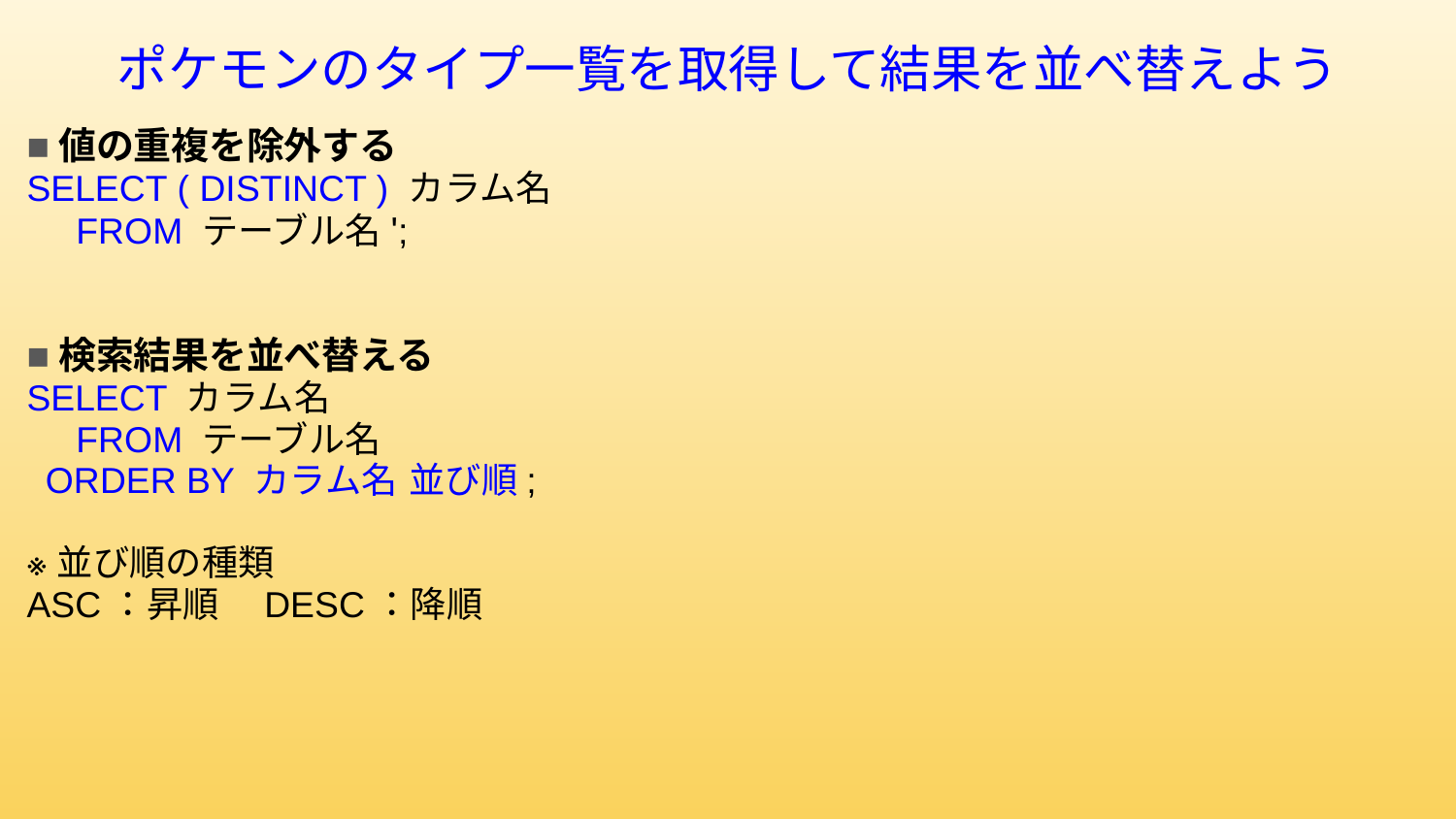

# ポケモンのタイプ一覧を取得して結果を並べ替えよう

■値の重複を除外する
SELECT ( DISTINCT ) カラム名
    FROM テーブル名';
■検索結果を並べ替える
SELECT カラム名
    FROM テーブル名
 ORDER BY カラム名 並び順;
※並び順の種類
ASC：昇順　DESC：降順